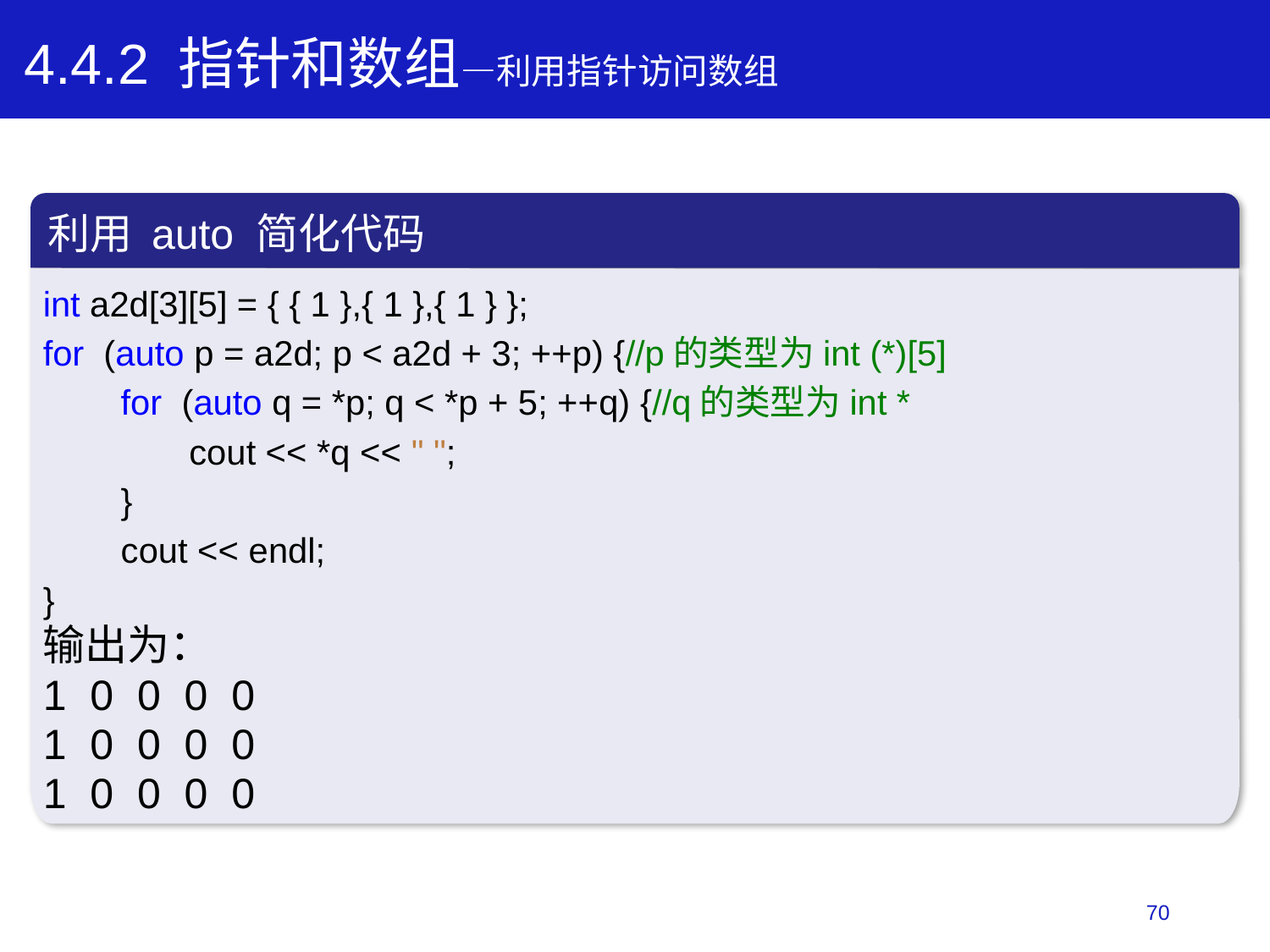

4.4.2 指针和数组—利用指针访问数组
利用 auto 简化代码
int a2d[3][5] = { { 1 },{ 1 },{ 1 } };
for  (auto p = a2d; p < a2d + 3; ++p) {//p的类型为int (*)[5]
        for  (auto q = *p; q < *p + 5; ++q) {//q的类型为int *
               cout << *q << " ";
        }
        cout << endl;
}
输出为：
1  0  0  0  0
1  0  0  0  0
1  0  0  0  0
70